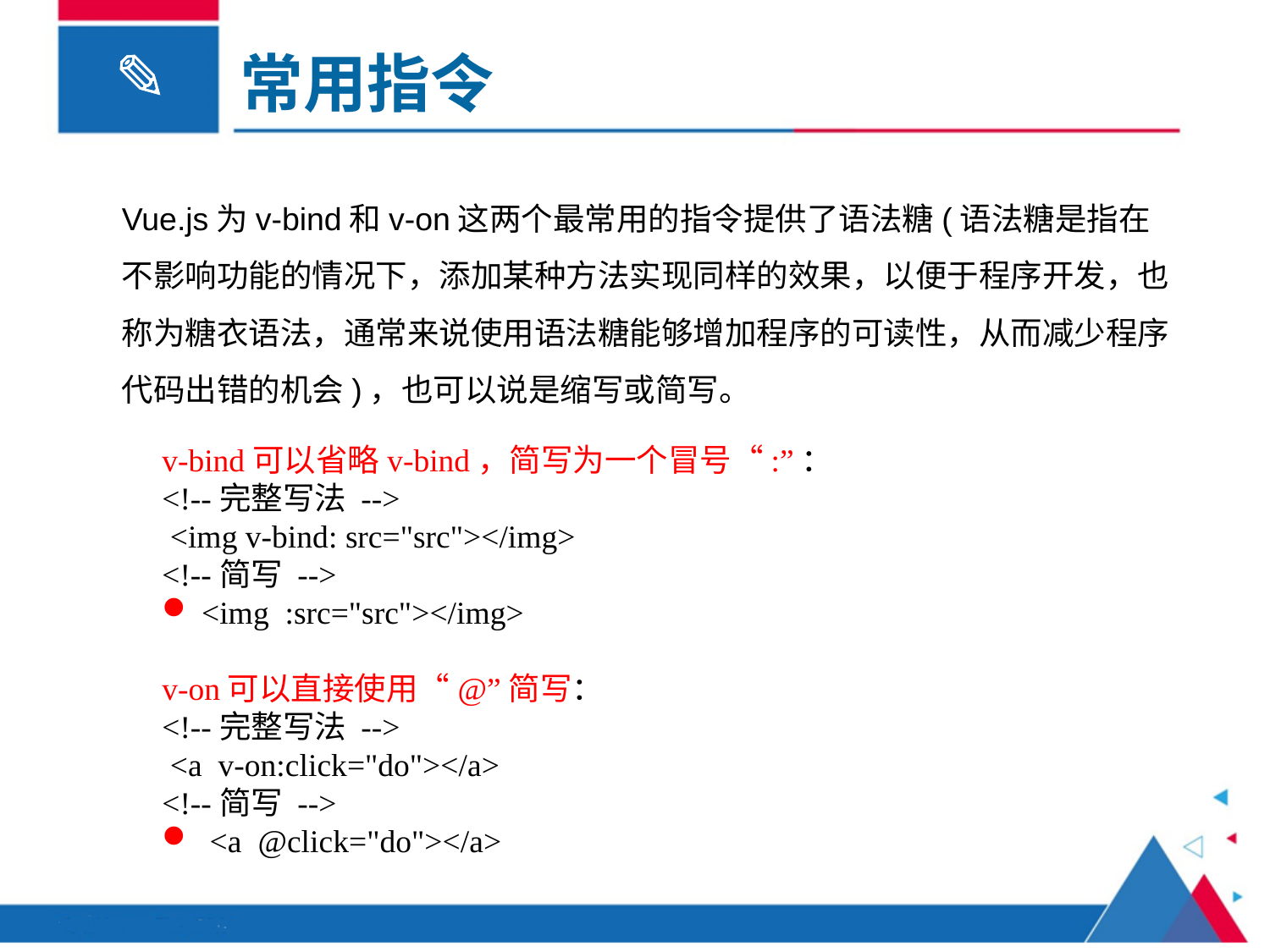

常用指令
Vue.js为v-bind和v-on这两个最常用的指令提供了语法糖(语法糖是指在不影响功能的情况下，添加某种方法实现同样的效果，以便于程序开发，也称为糖衣语法，通常来说使用语法糖能够增加程序的可读性，从而减少程序代码出错的机会)，也可以说是缩写或简写。
v-bind可以省略v-bind，简写为一个冒号“:”：<!--完整写法 --> <img v-bind: src="src"></img><!--简写 --><img  :src="src"></img>

v-on可以直接使用“@”简写：<!--完整写法 --> <a  v-on:click="do"></a><!--简写 --> <a  @click="do"></a>